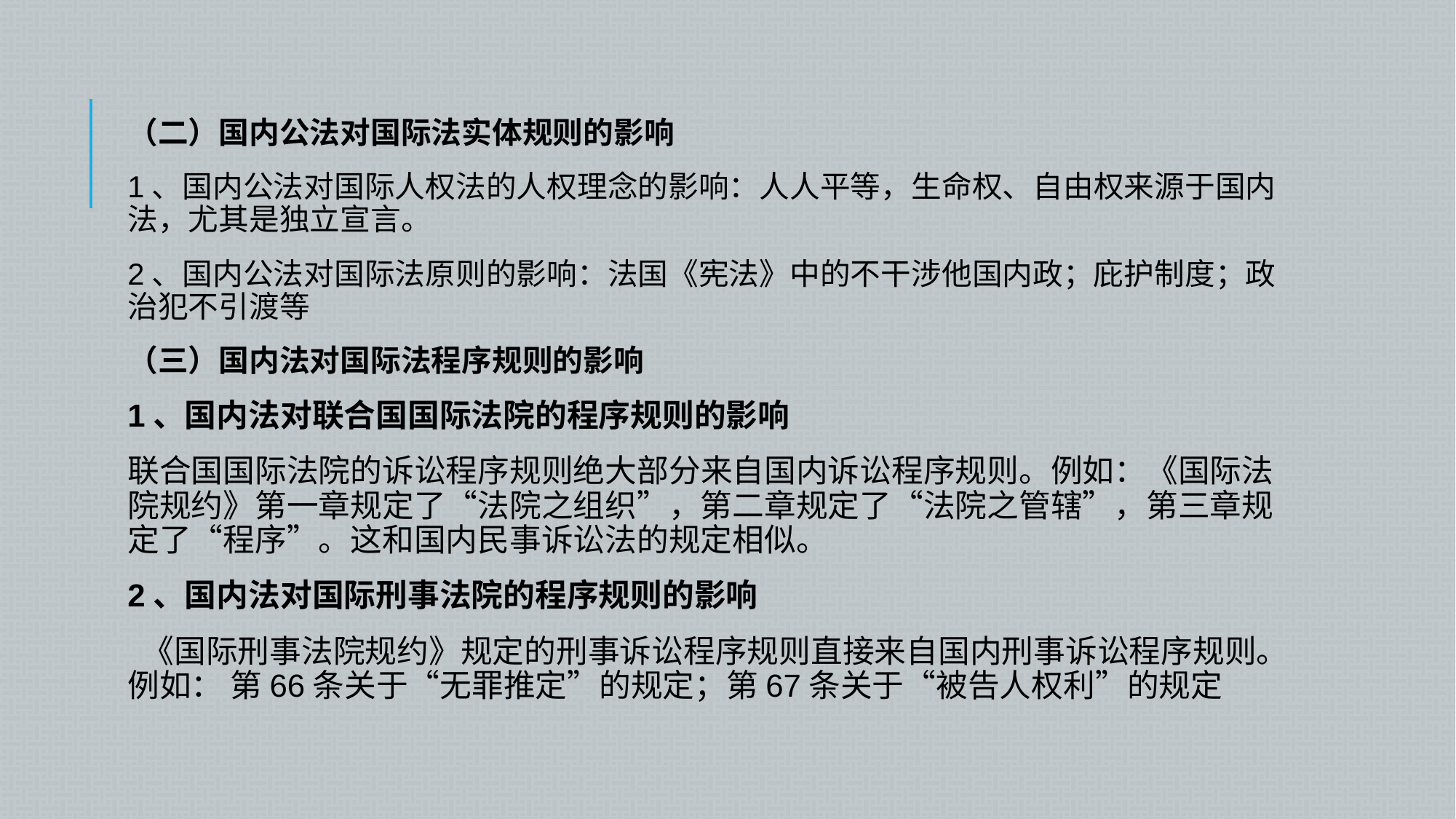

（二）国内公法对国际法实体规则的影响
1、国内公法对国际人权法的人权理念的影响：人人平等，生命权、自由权来源于国内法，尤其是独立宣言。
2、国内公法对国际法原则的影响：法国《宪法》中的不干涉他国内政；庇护制度；政治犯不引渡等
（三）国内法对国际法程序规则的影响
1、国内法对联合国国际法院的程序规则的影响
联合国国际法院的诉讼程序规则绝大部分来自国内诉讼程序规则。例如：《国际法院规约》第一章规定了“法院之组织”，第二章规定了“法院之管辖”，第三章规定了“程序”。这和国内民事诉讼法的规定相似。
2、国内法对国际刑事法院的程序规则的影响
 《国际刑事法院规约》规定的刑事诉讼程序规则直接来自国内刑事诉讼程序规则。例如： 第66条关于“无罪推定”的规定；第67条关于“被告人权利”的规定